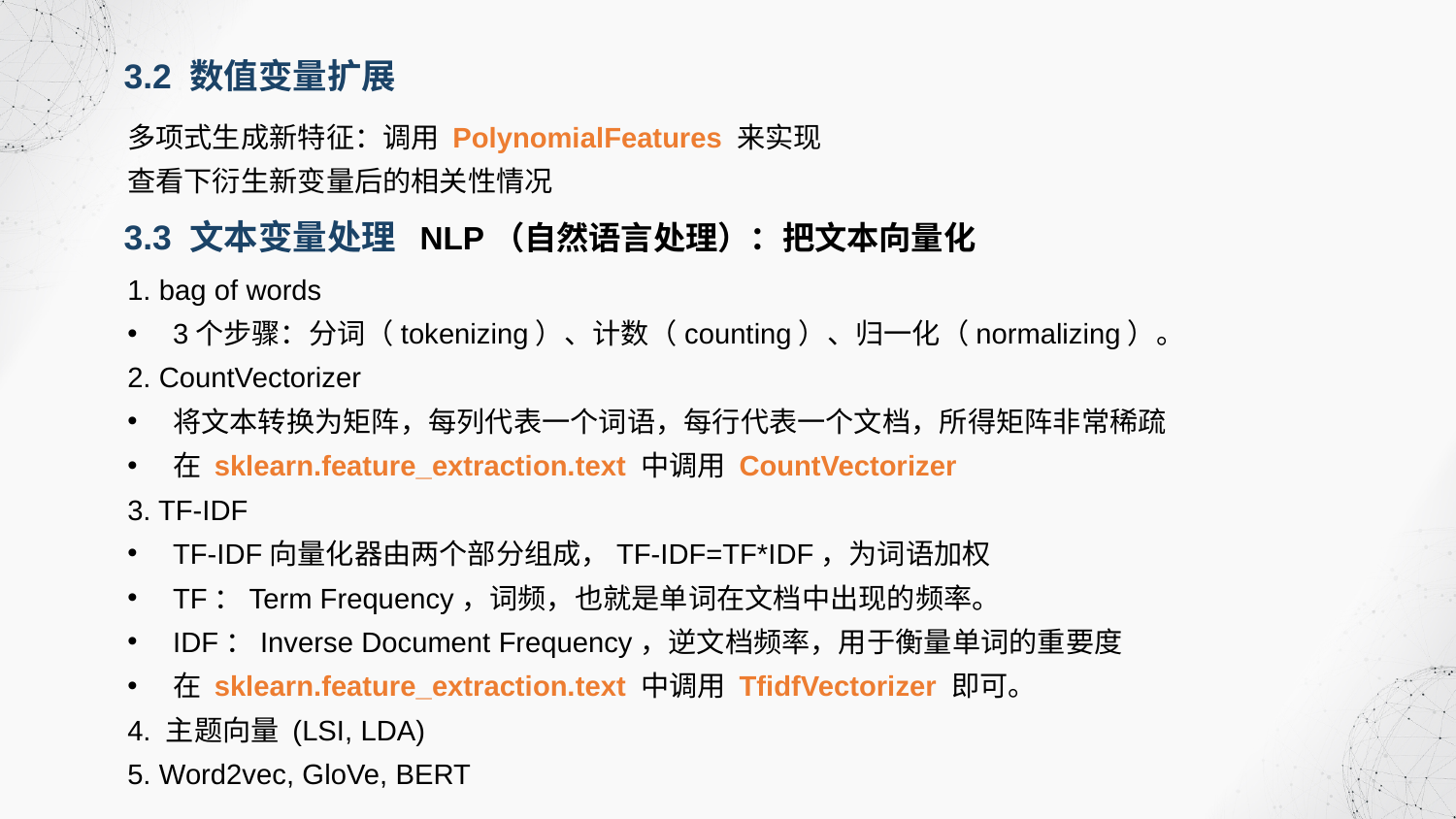

3.2 数值变量扩展
多项式生成新特征：调用 PolynomialFeatures 来实现
查看下衍生新变量后的相关性情况
3.3 文本变量处理  NLP（自然语言处理）：把文本向量化
1. bag of words
3个步骤：分词（tokenizing）、计数（counting）、归一化（normalizing）。
2. CountVectorizer
将文本转换为矩阵，每列代表一个词语，每行代表一个文档，所得矩阵非常稀疏
在 sklearn.feature_extraction.text 中调用 CountVectorizer
3. TF-IDF
TF-IDF向量化器由两个部分组成，TF-IDF=TF*IDF，为词语加权
TF：Term Frequency，词频，也就是单词在文档中出现的频率。
IDF：Inverse Document Frequency，逆文档频率，用于衡量单词的重要度
在 sklearn.feature_extraction.text 中调用 TfidfVectorizer 即可。
4. 主题向量 (LSI, LDA)
5. Word2vec, GloVe, BERT